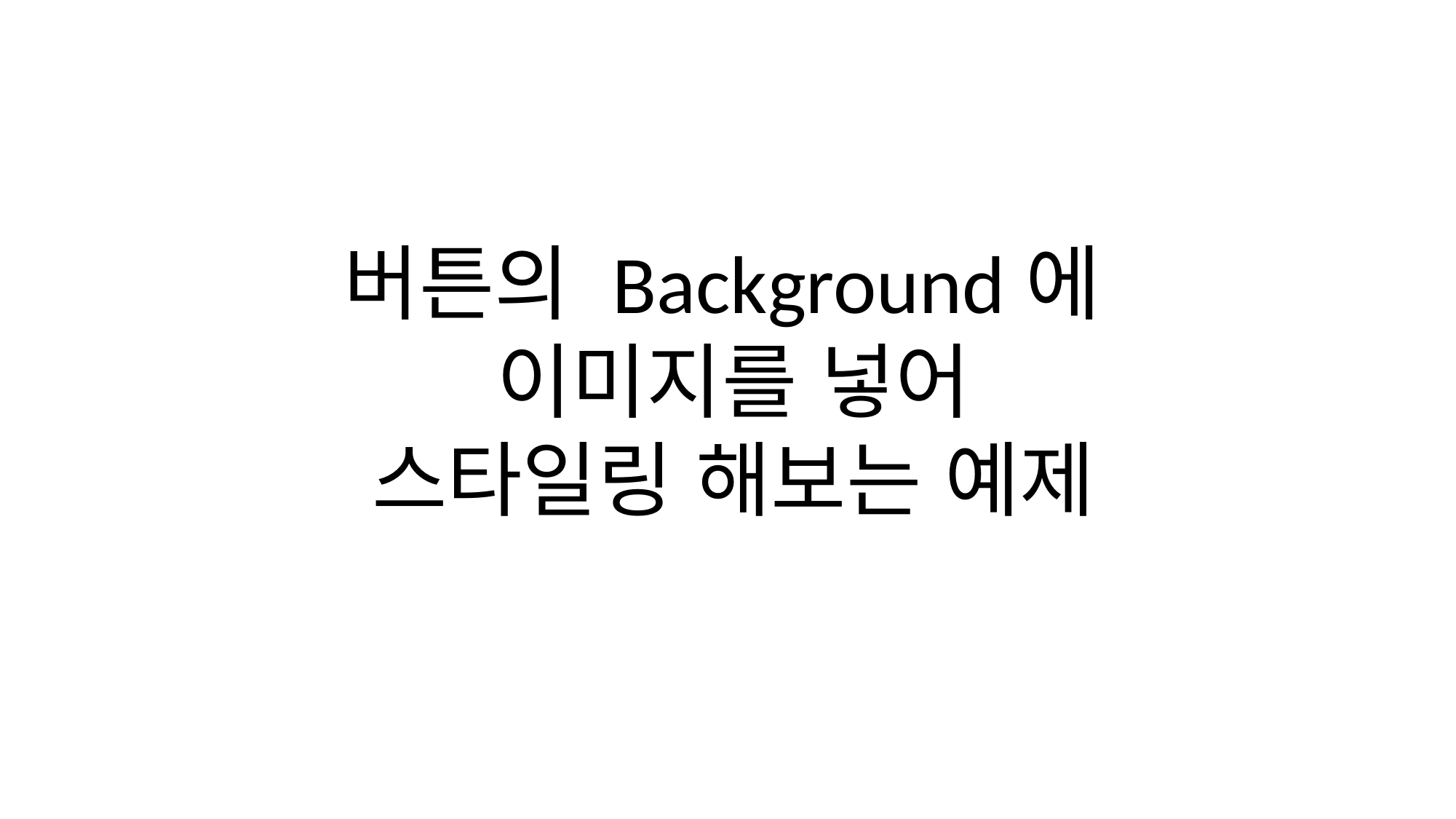

버튼의 Background에
이미지를 넣어
스타일링 해보는 예제